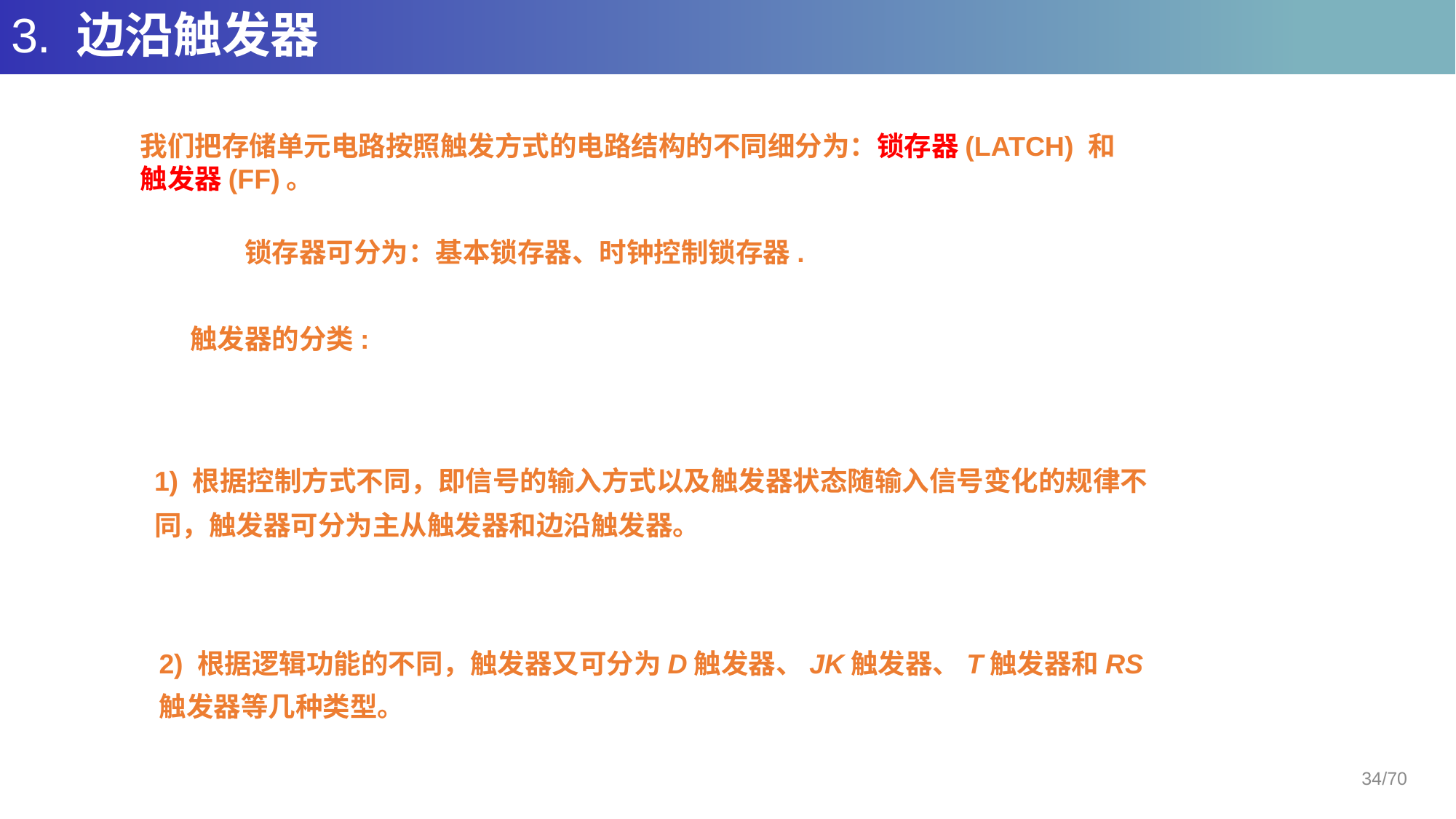

# 3. 边沿触发器
我们把存储单元电路按照触发方式的电路结构的不同细分为：锁存器(LATCH) 和 触发器(FF)。
锁存器可分为：基本锁存器、时钟控制锁存器.
触发器的分类:
1) 根据控制方式不同，即信号的输入方式以及触发器状态随输入信号变化的规律不同，触发器可分为主从触发器和边沿触发器。
2) 根据逻辑功能的不同，触发器又可分为D触发器、JK触发器、T触发器和RS触发器等几种类型。
34/70